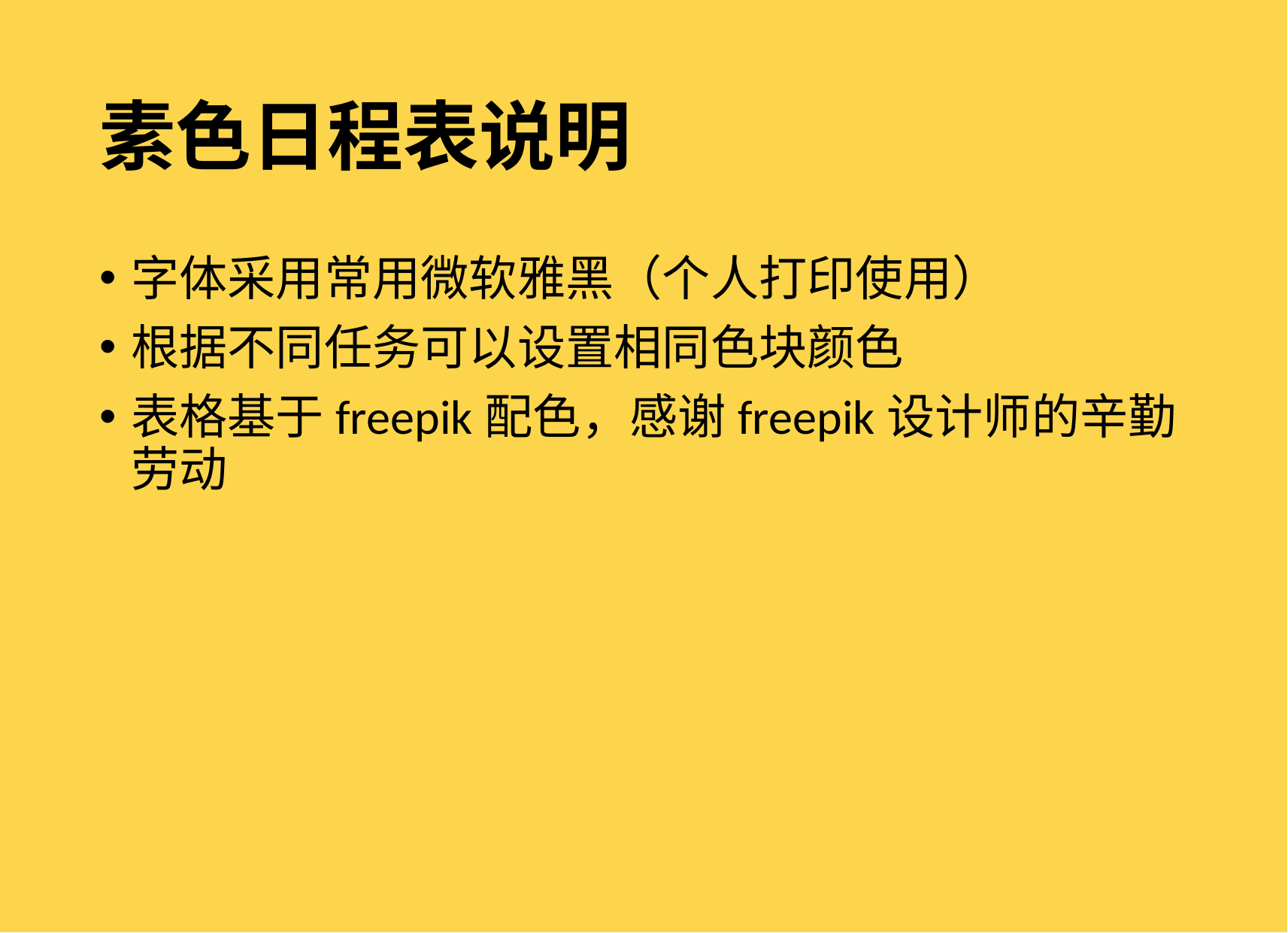

# 素色日程表说明
字体采用常用微软雅黑（个人打印使用）
根据不同任务可以设置相同色块颜色
表格基于freepik配色，感谢freepik设计师的辛勤劳动